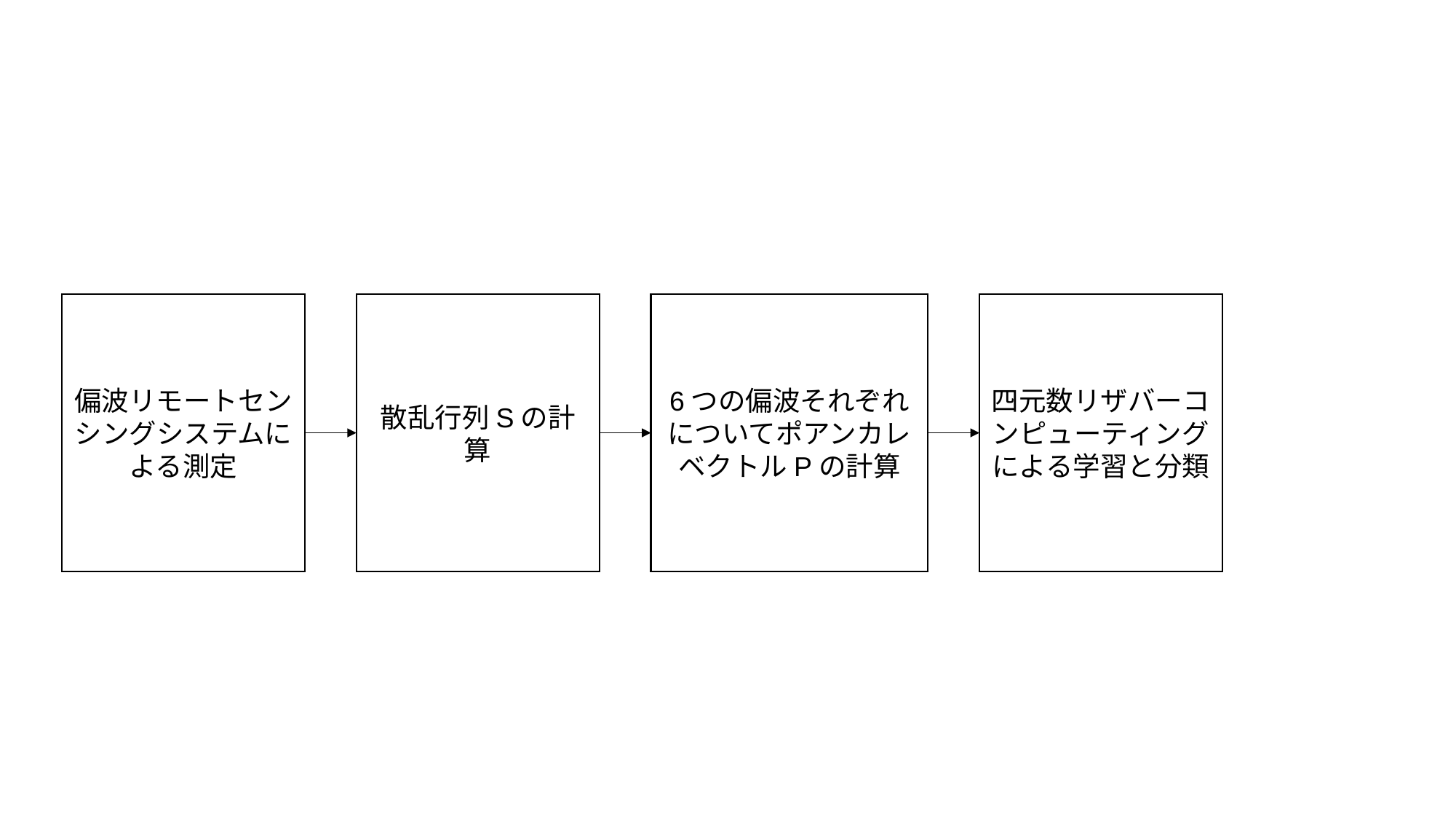

6つの偏波それぞれについてポアンカレベクトルPの計算
偏波リモートセンシングシステムによる測定
散乱行列Sの計算
四元数リザバーコンピューティングによる学習と分類